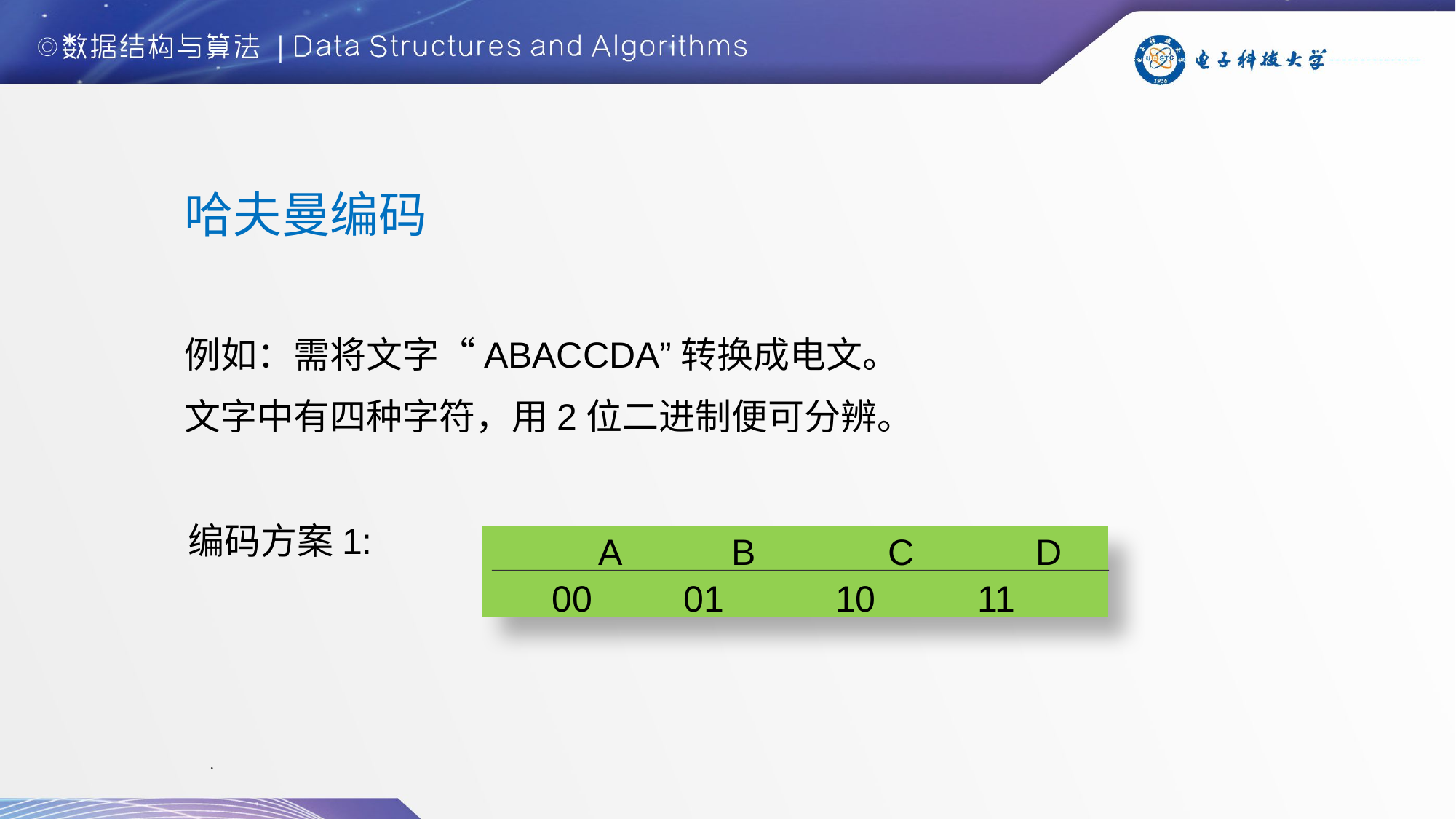

哈夫曼编码
例如：需将文字“ABACCDA”转换成电文。
文字中有四种字符，用2位二进制便可分辨。

编码方案1:
   A           B             C            D

00         01           10          11